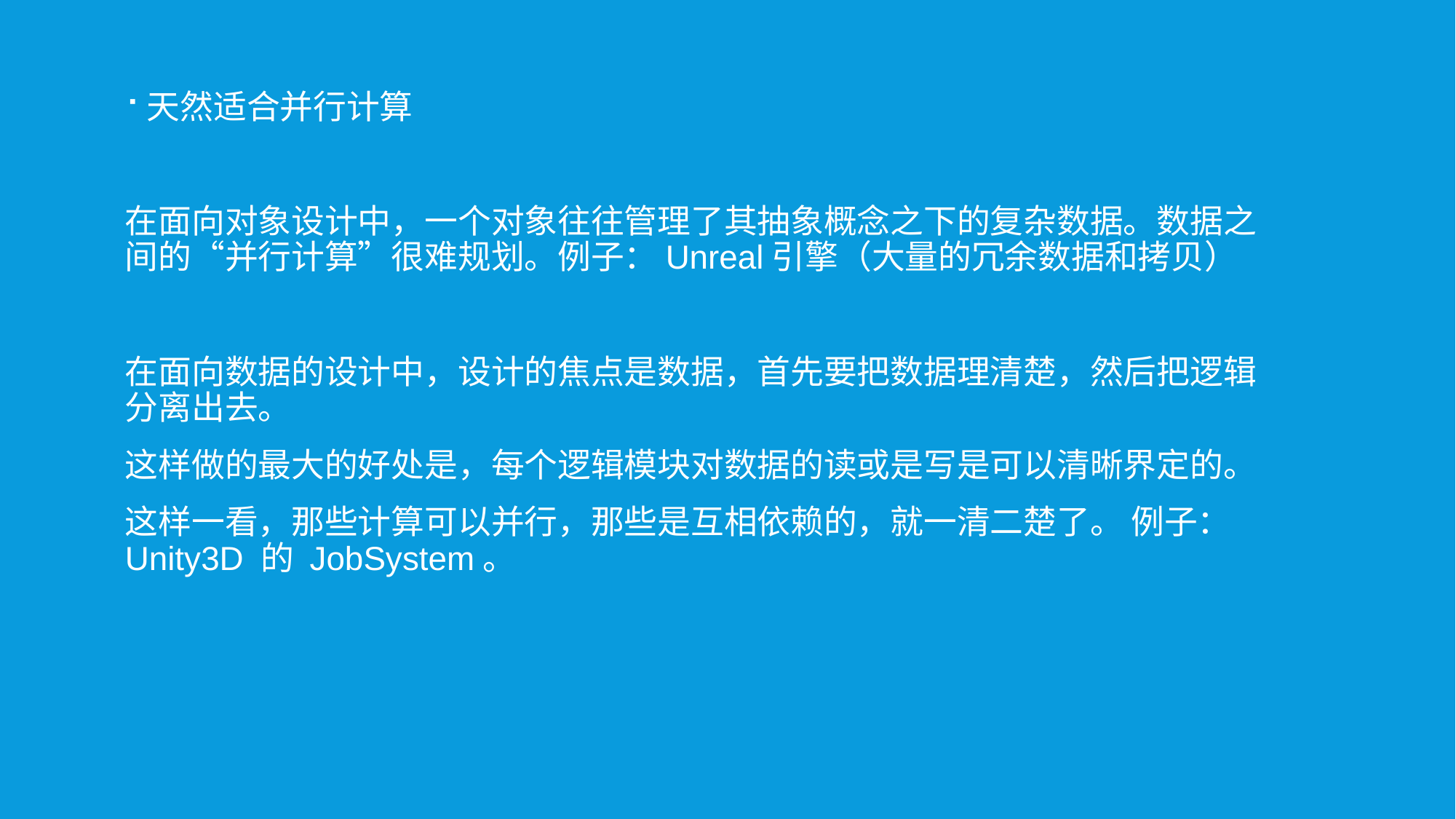

天然适合并行计算

在面向对象设计中，一个对象往往管理了其抽象概念之下的复杂数据。数据之间的“并行计算”很难规划。例子：Unreal引擎（大量的冗余数据和拷贝）

在面向数据的设计中，设计的焦点是数据，首先要把数据理清楚，然后把逻辑分离出去。
这样做的最大的好处是，每个逻辑模块对数据的读或是写是可以清晰界定的。
这样一看，那些计算可以并行，那些是互相依赖的，就一清二楚了。 例子：Unity3D 的 JobSystem。